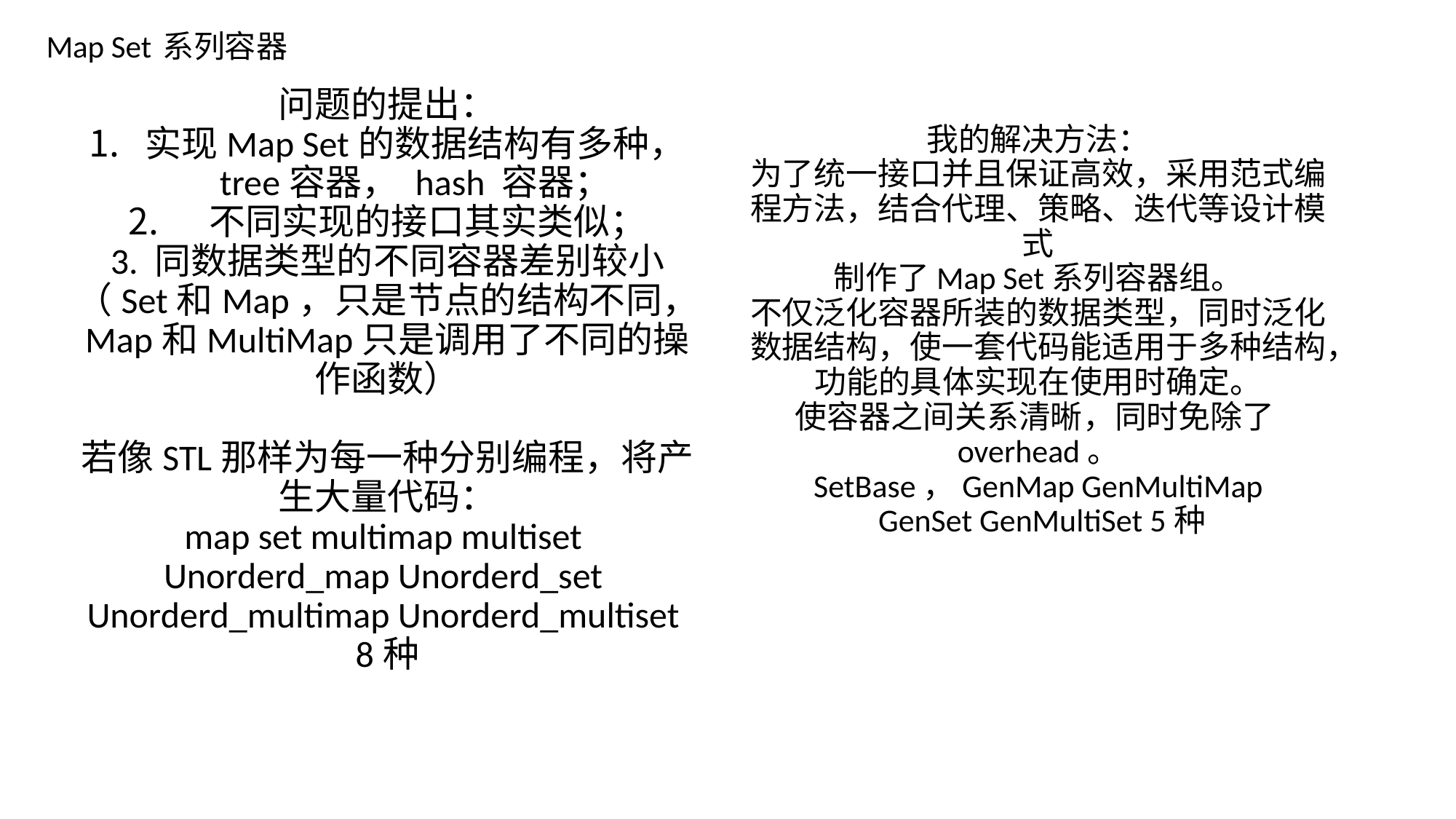

问题的提出：
实现Map Set的数据结构有多种， tree容器， hash 容器；
  不同实现的接口其实类似；
3. 同数据类型的不同容器差别较小
（Set和Map，只是节点的结构不同，
Map和MultiMap只是调用了不同的操作函数）

若像STL那样为每一种分别编程，将产生大量代码：
map set multimap multiset
Unorderd_map Unorderd_set
Unorderd_multimap Unorderd_multiset
8种

我的解决方法：
为了统一接口并且保证高效，采用范式编程方法，结合代理、策略、迭代等设计模式
制作了Map Set系列容器组。
不仅泛化容器所装的数据类型，同时泛化数据结构，使一套代码能适用于多种结构，
功能的具体实现在使用时确定。
使容器之间关系清晰，同时免除了overhead。
SetBase，GenMap GenMultiMap
 GenSet GenMultiSet 5种